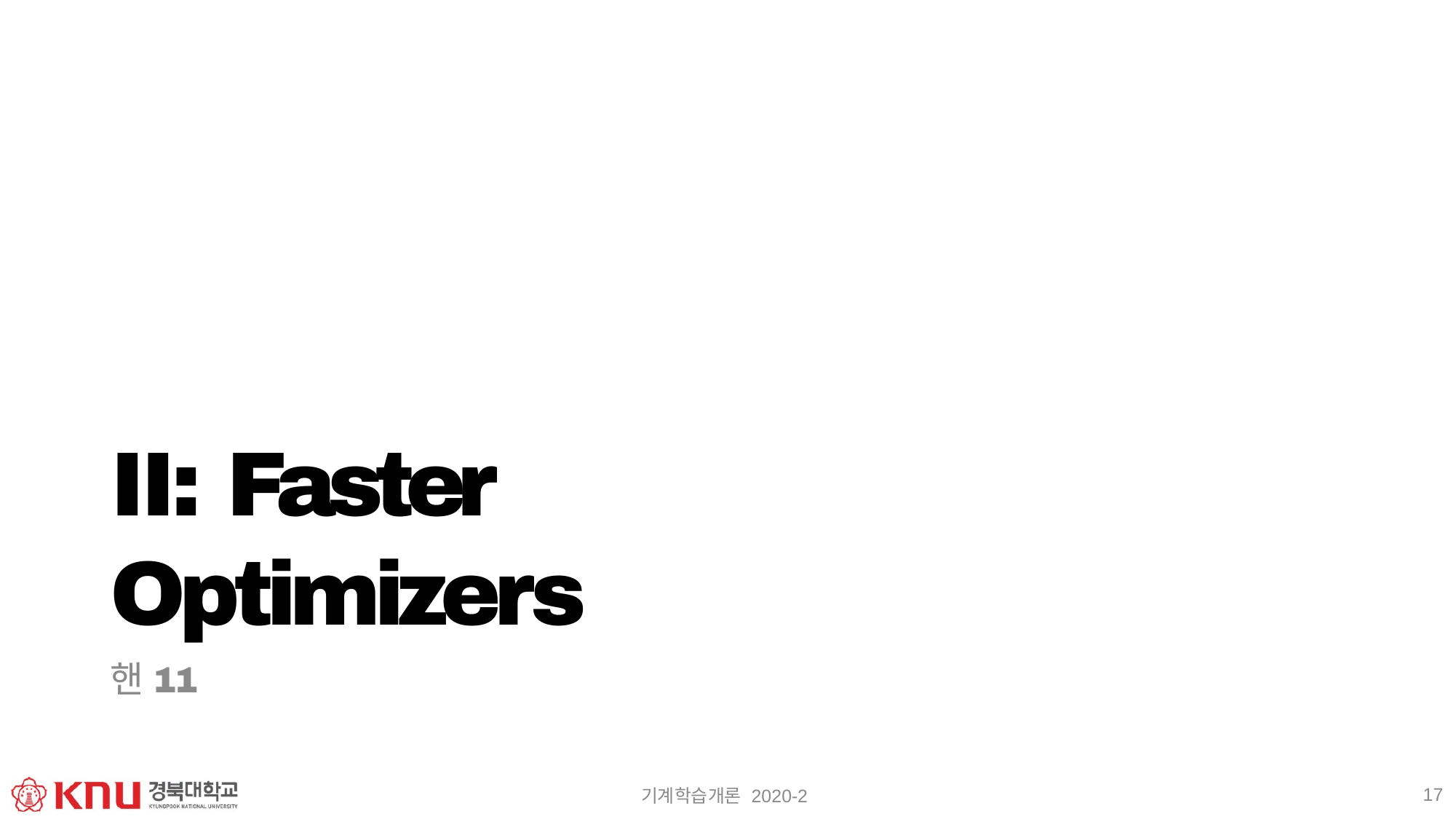

II: Faster Optimizers
핸11
17
기계학습개론 2020-2